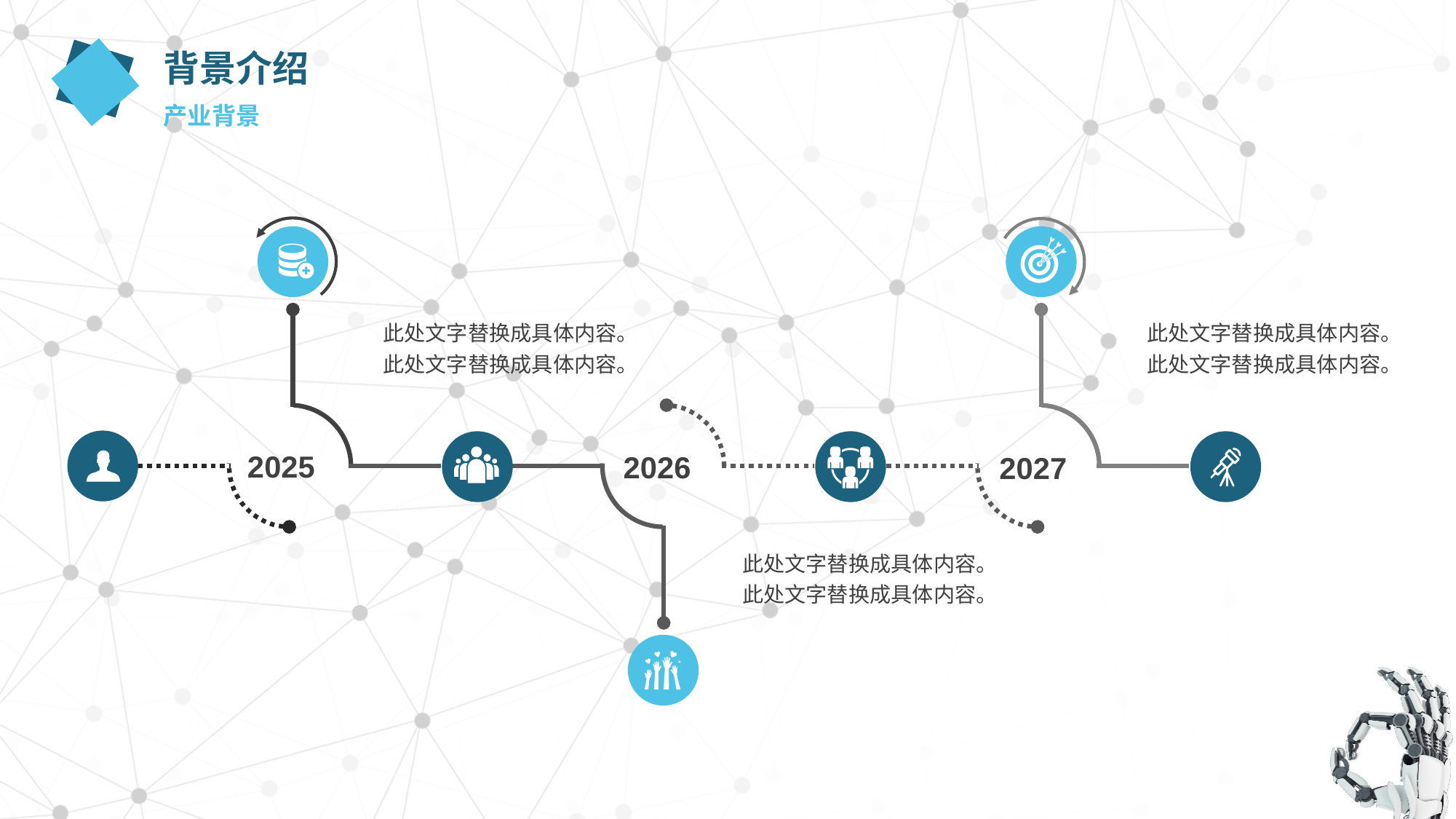

背景介绍
产业背景

此处文字替换成具体内容。此处文字替换成具体内容。
此处文字替换成具体内容。此处文字替换成具体内容。

2025
2026
2027
此处文字替换成具体内容。此处文字替换成具体内容。